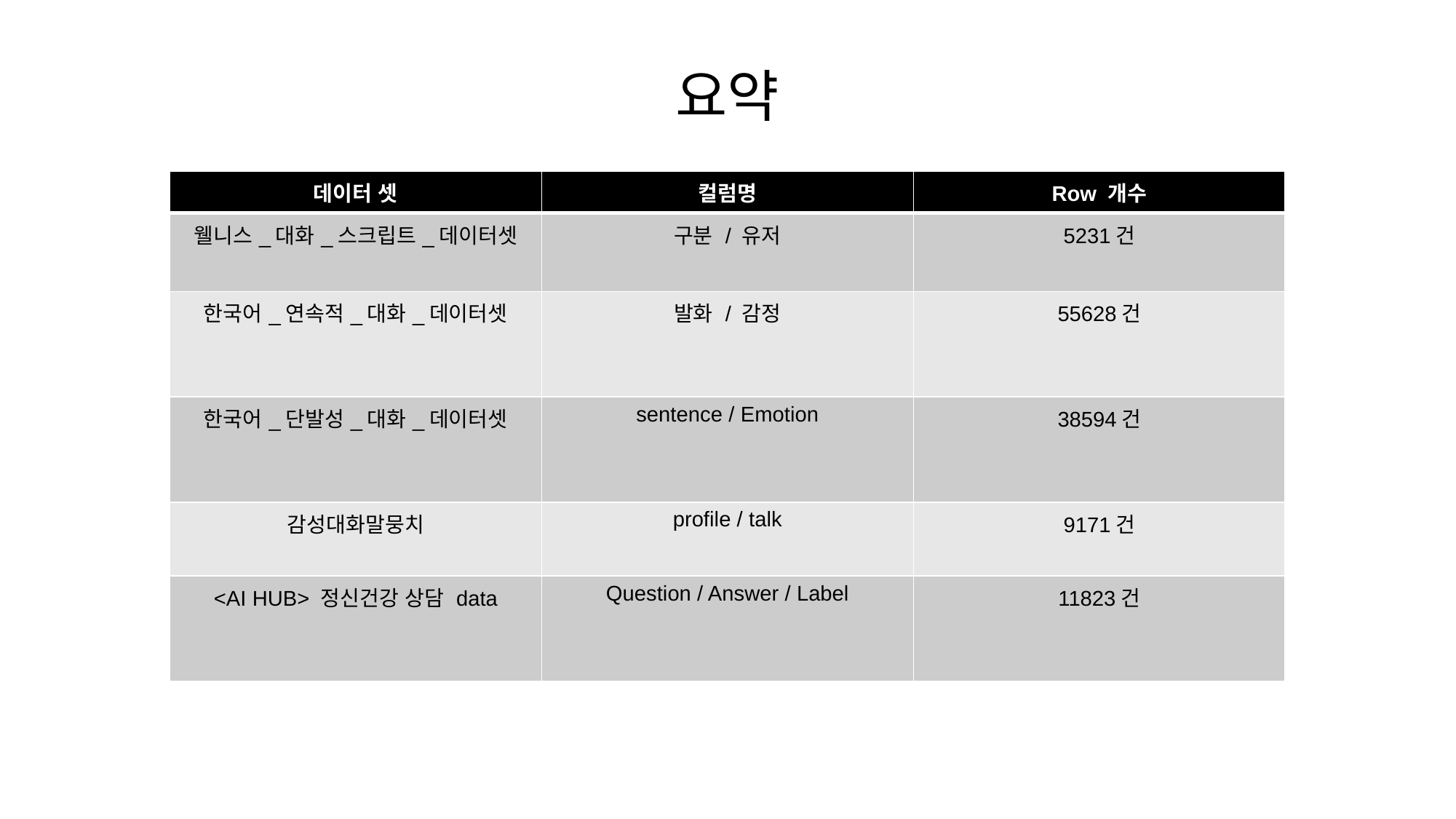

# 요약
| 데이터 셋 | 컬럼명 | Row 개수 |
| --- | --- | --- |
| 웰니스\_대화\_스크립트\_데이터셋 | 구분 / 유저 | 5231건 |
| 한국어\_연속적\_대화\_데이터셋 | 발화 / 감정 | 55628건 |
| 한국어\_단발성\_대화\_데이터셋 | sentence / Emotion | 38594건 |
| 감성대화말뭉치 | profile / talk | 9171건 |
| <AI HUB> 정신건강 상담 data | Question / Answer / Label | 11823건 |